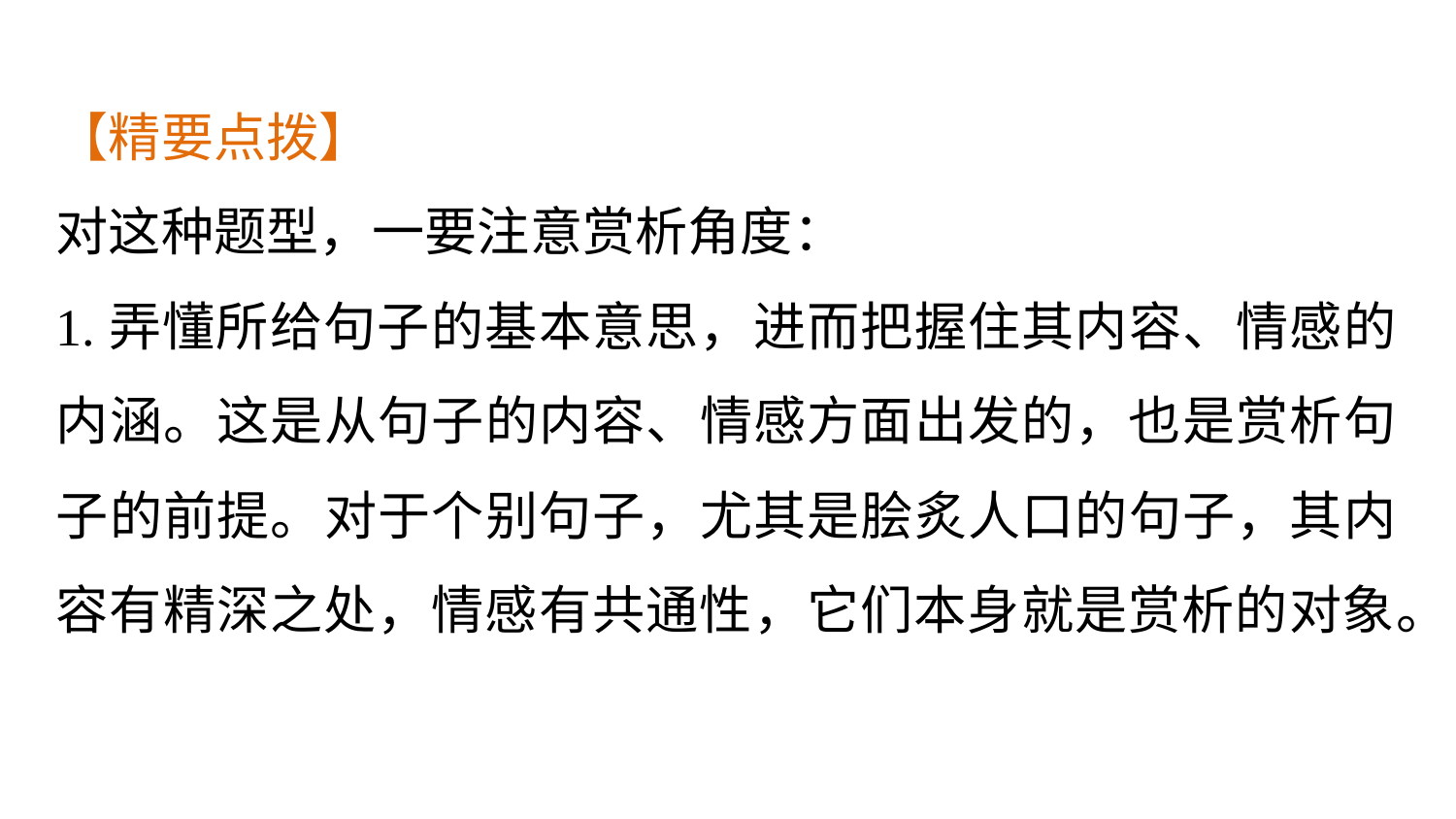

【精要点拨】
对这种题型，一要注意赏析角度：
1.弄懂所给句子的基本意思，进而把握住其内容、情感的内涵。这是从句子的内容、情感方面出发的，也是赏析句子的前提。对于个别句子，尤其是脍炙人口的句子，其内容有精深之处，情感有共通性，它们本身就是赏析的对象。